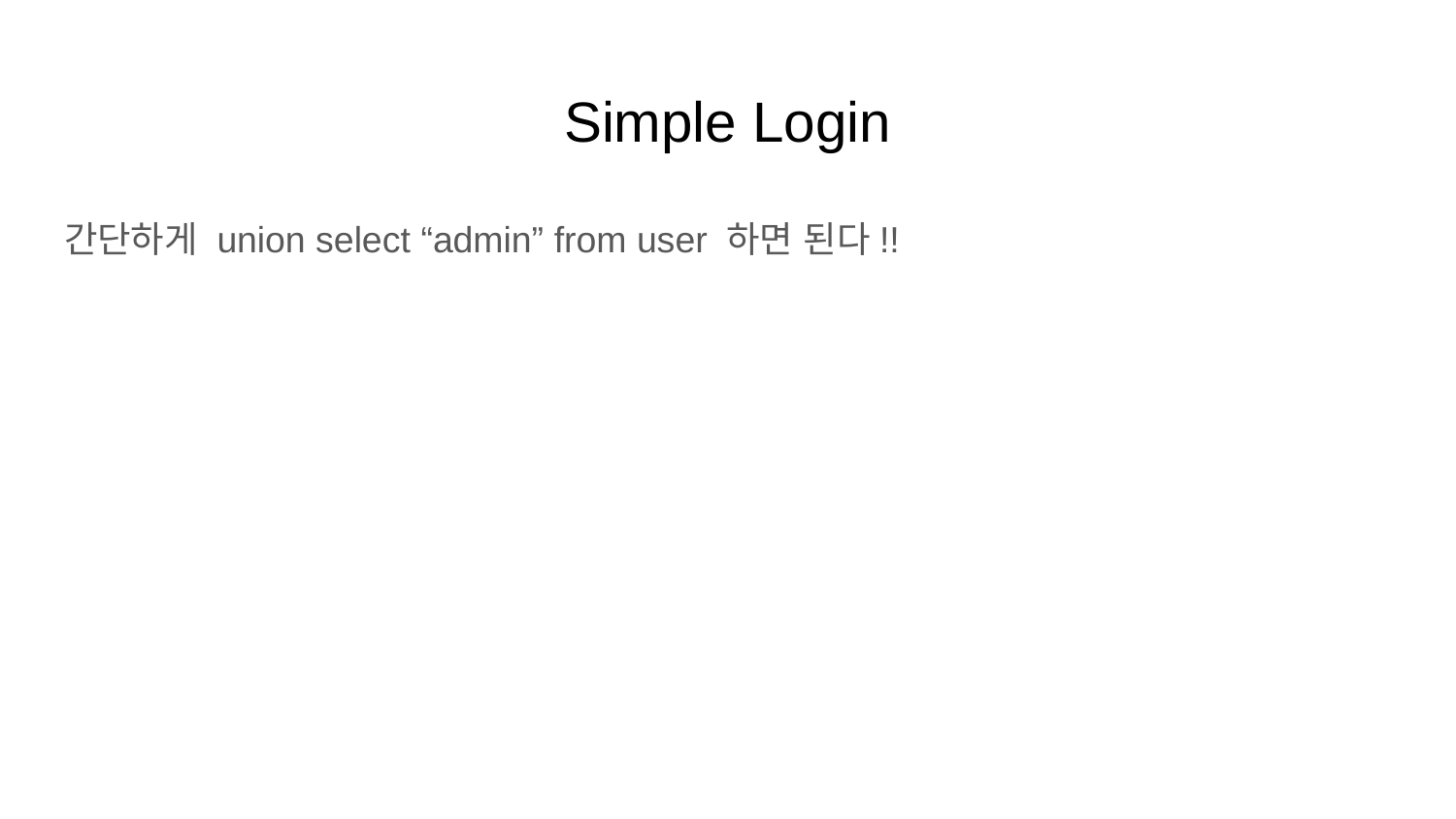

# Simple Login
간단하게 union select “admin” from user 하면 된다!!